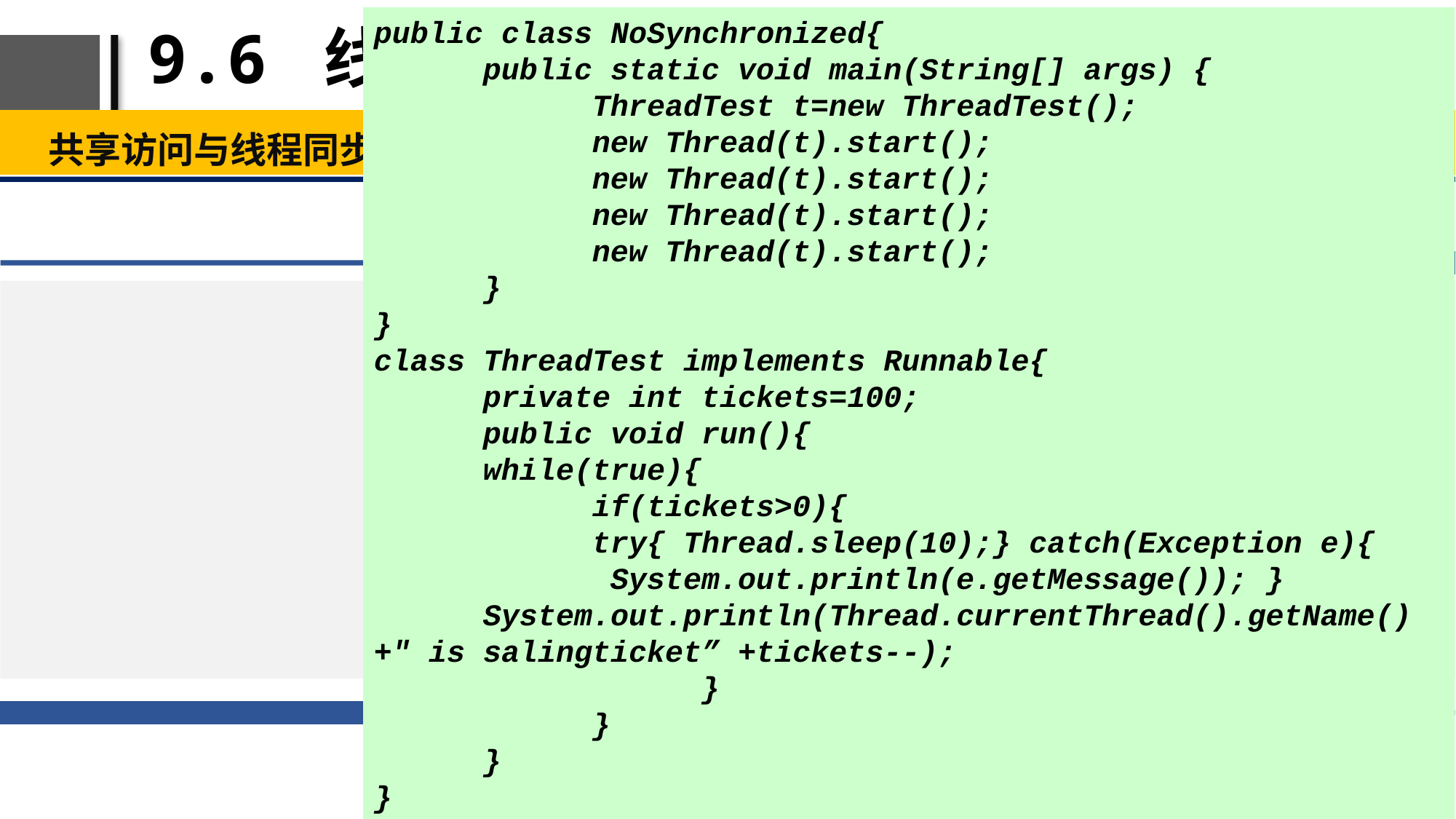

# 9.6 线程同步与锁机制
public class NoSynchronized{
	public static void main(String[] args) {
		ThreadTest t=new ThreadTest();
		new Thread(t).start();
		new Thread(t).start();
		new Thread(t).start();
		new Thread(t).start();
	}
}
class ThreadTest implements Runnable{
	private int tickets=100;
	public void run(){
	while(true){
		if(tickets>0){
		try{ Thread.sleep(10);} catch(Exception e){
		 System.out.println(e.getMessage()); } 		System.out.println(Thread.currentThread().getName()+" is salingticket” +tickets--);
			}
		}
	}
}

共享访问与线程同步